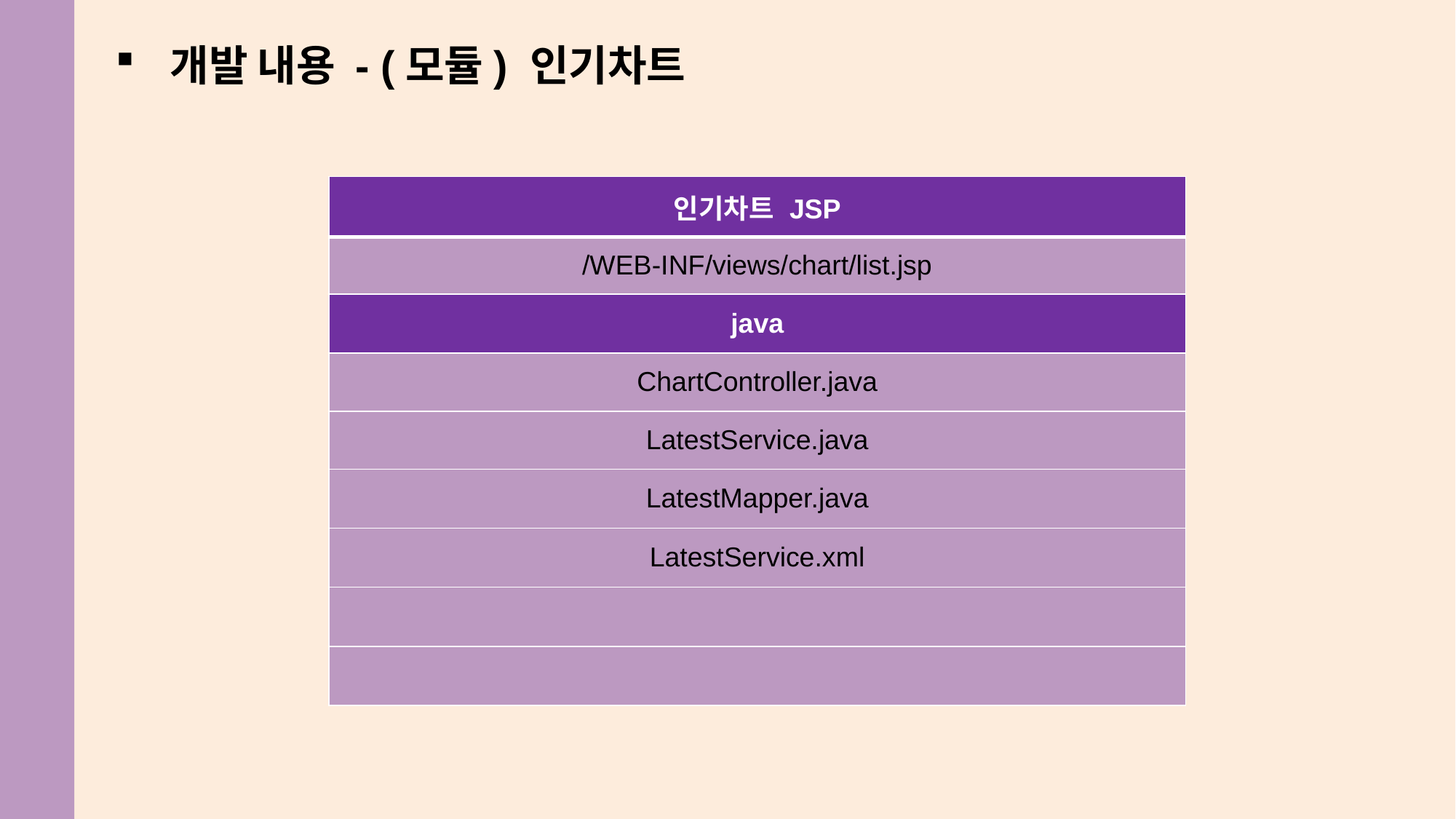

개발 내용 - (모듈) 인기차트
| 인기차트 JSP |
| --- |
| /WEB-INF/views/chart/list.jsp |
| java |
| ChartController.java |
| LatestService.java |
| LatestMapper.java |
| LatestService.xml |
|  |
|  |